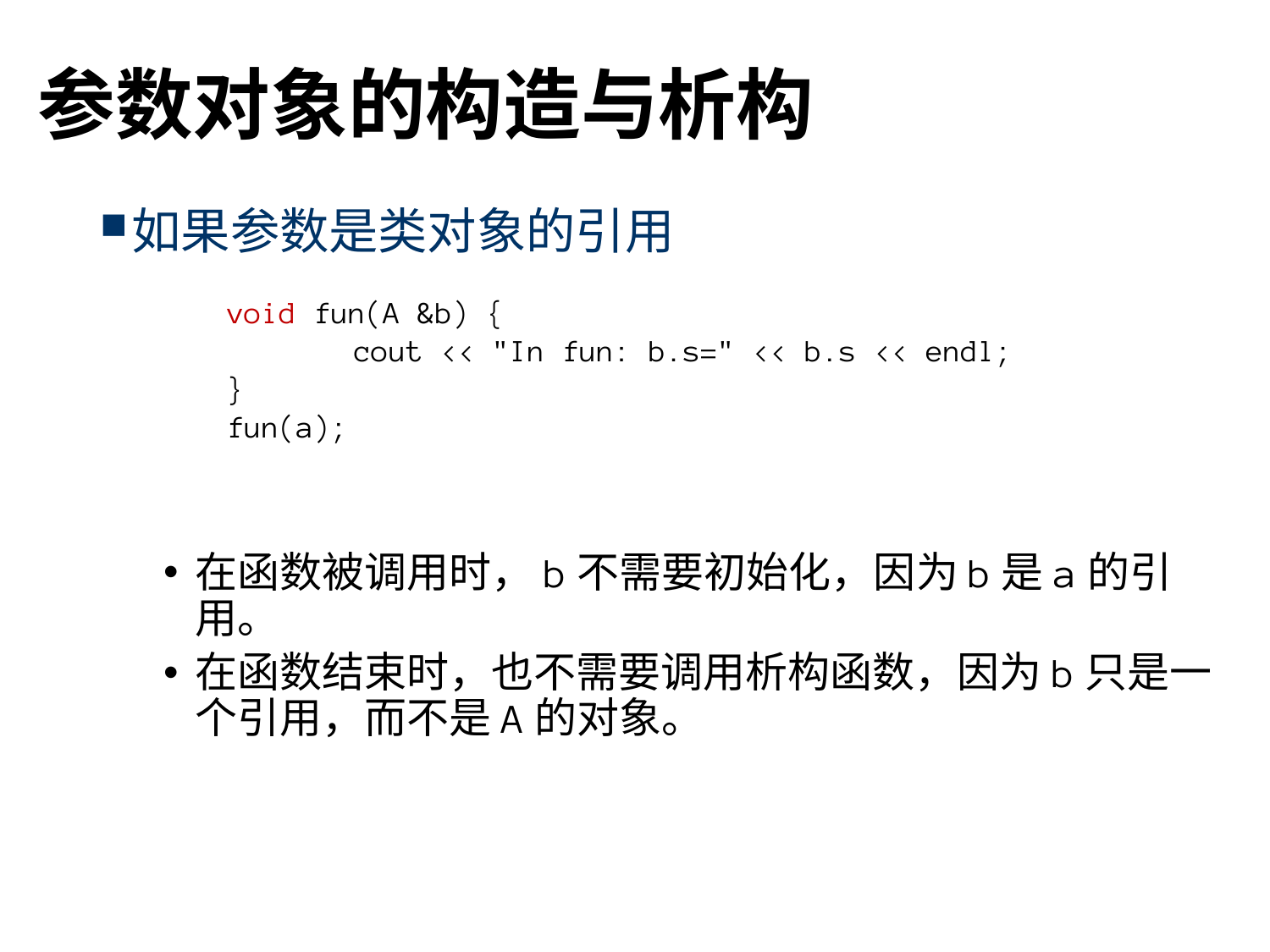

# 参数对象的构造与析构
如果参数是类对象的引用

在函数被调用时，b不需要初始化，因为b是a的引用。
在函数结束时，也不需要调用析构函数，因为b只是一个引用，而不是A的对象。

void fun(A &b) {
	cout << "In fun: b.s=" << b.s << endl;
}
fun(a);